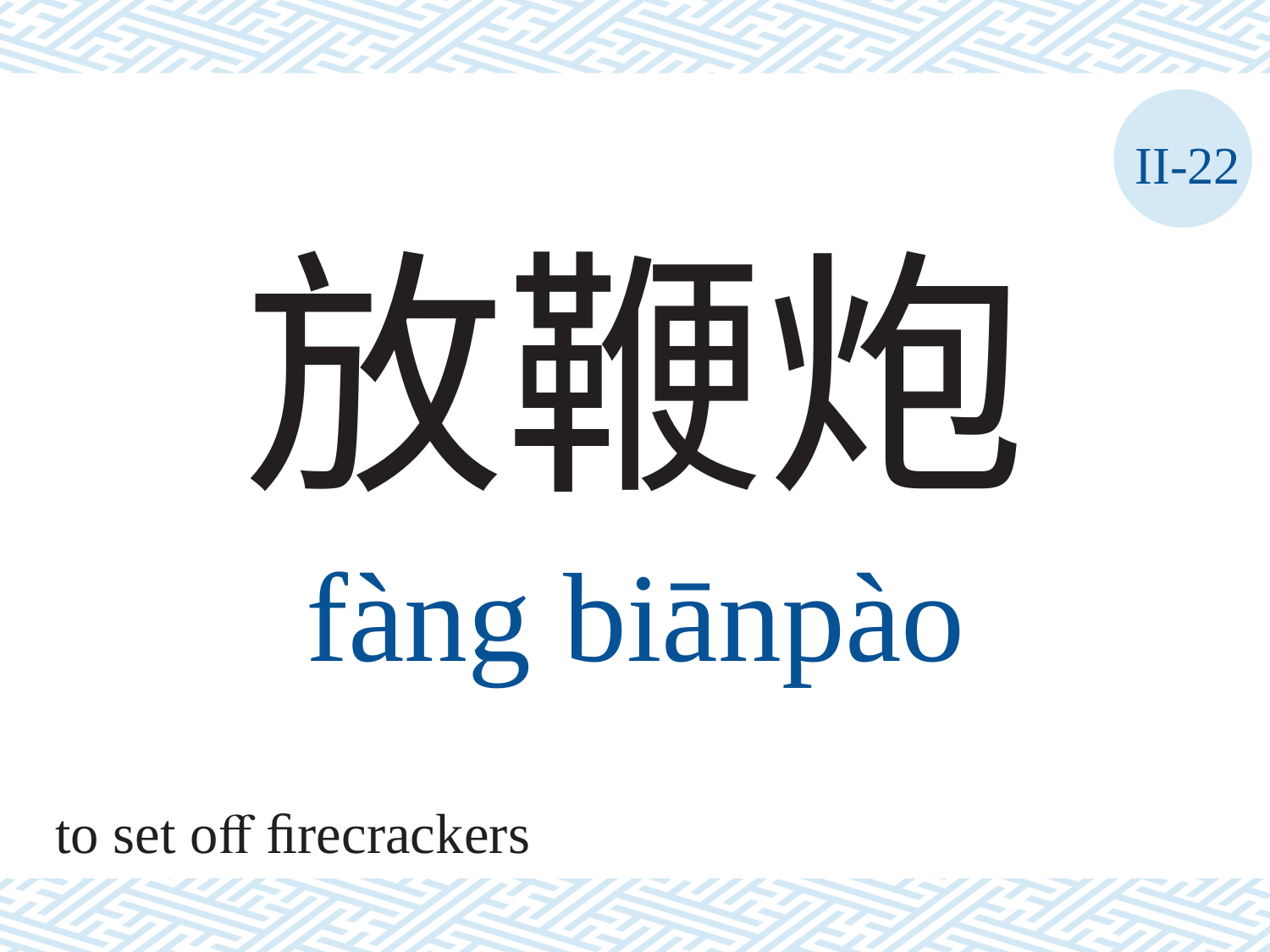

II-22
放鞭炮
fàng	biānpào
to set oﬀ ﬁrecrackers